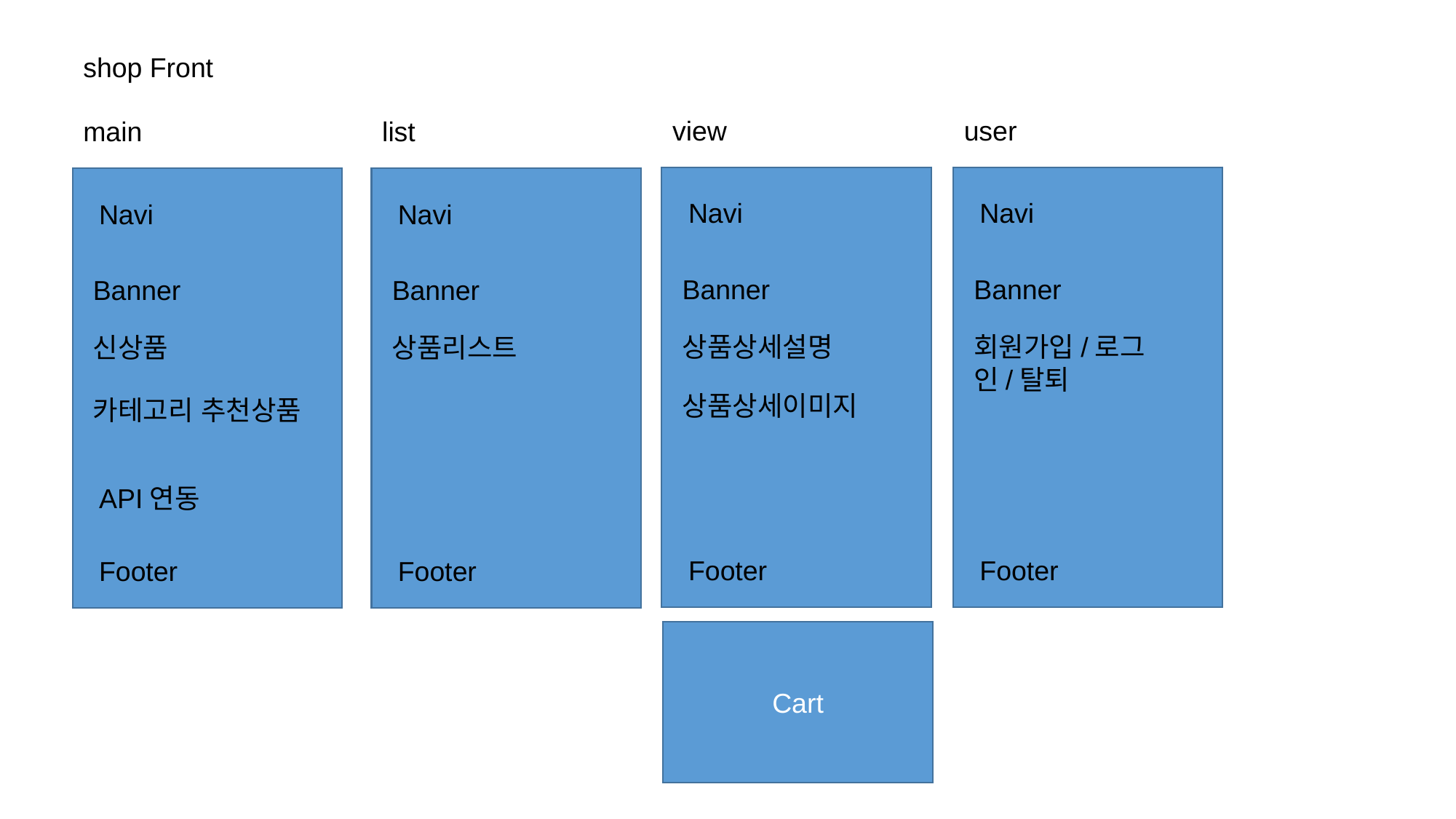

shop Front
view
user
main
list

Navi
Navi
Navi
Navi
Banner
Banner
Banner
Banner
상품상세설명
회원가입/로그인/탈퇴
신상품
상품리스트
상품상세이미지
카테고리 추천상품
API연동
Footer
Footer
Footer
Footer
Cart